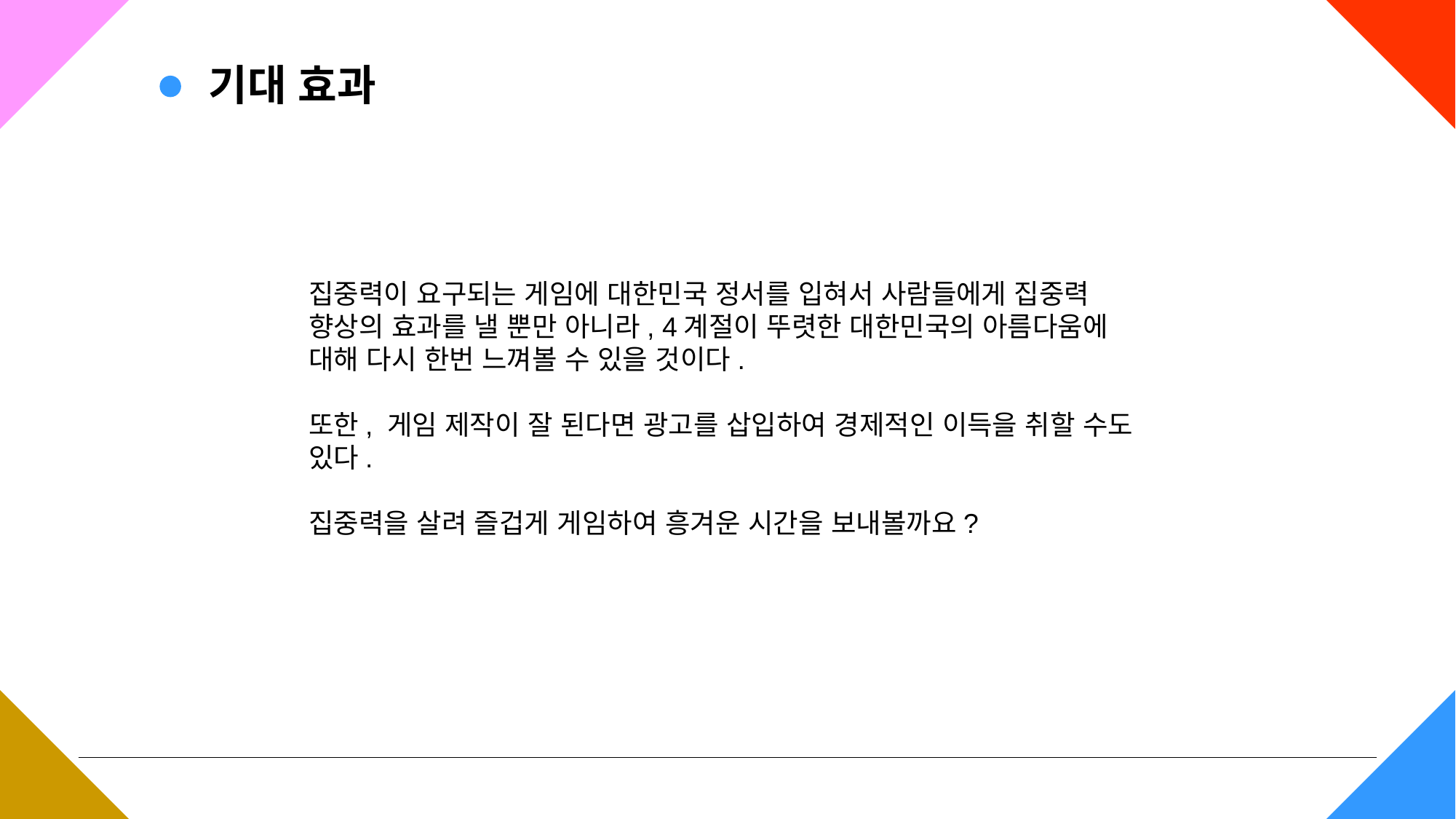

기대 효과

집중력이 요구되는 게임에 대한민국 정서를 입혀서 사람들에게 집중력 향상의 효과를 낼 뿐만 아니라, 4계절이 뚜렷한 대한민국의 아름다움에 대해 다시 한번 느껴볼 수 있을 것이다.

또한, 게임 제작이 잘 된다면 광고를 삽입하여 경제적인 이득을 취할 수도 있다.

집중력을 살려 즐겁게 게임하여 흥겨운 시간을 보내볼까요?